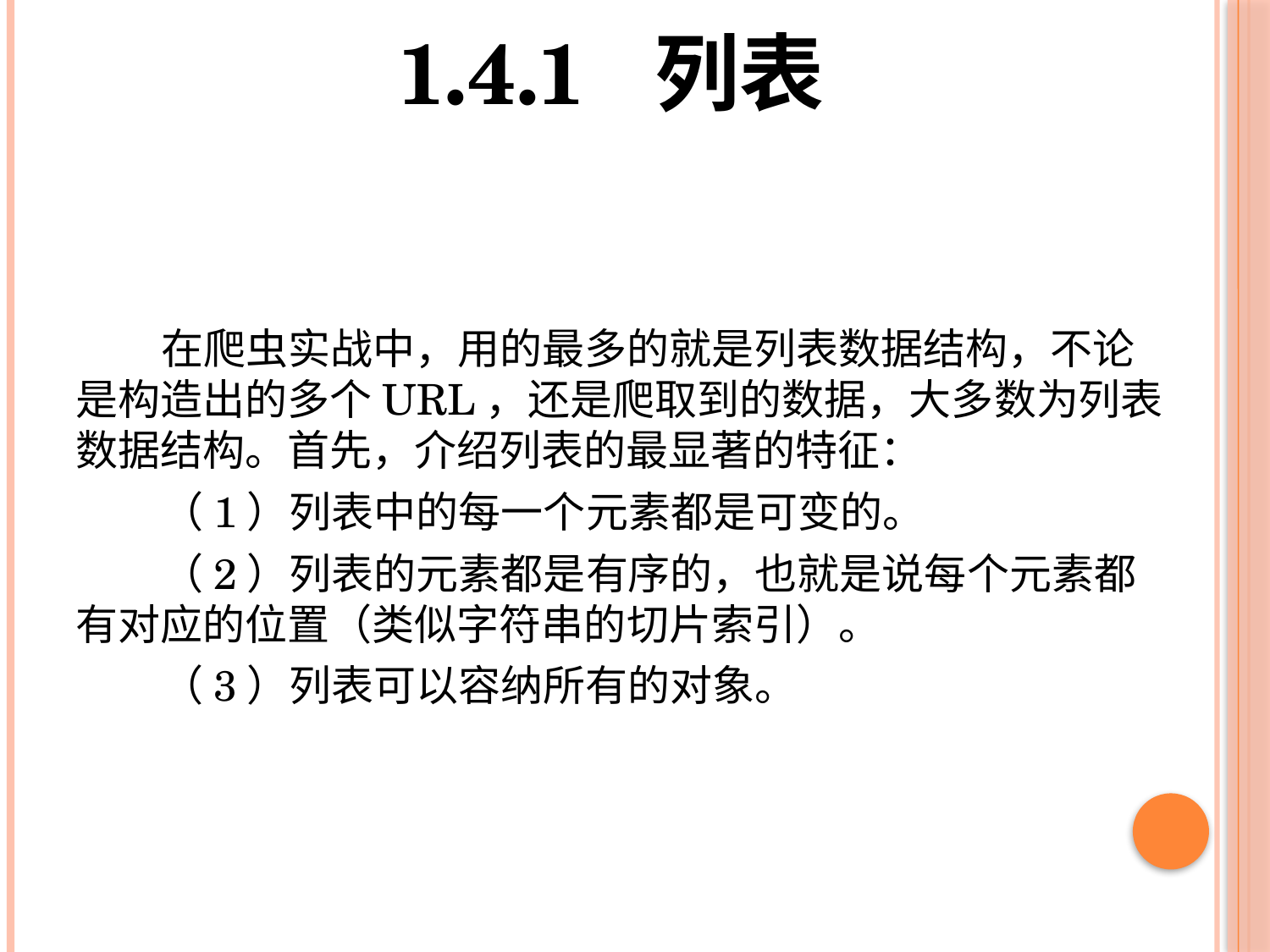

# 1.4.1  列表
在爬虫实战中，用的最多的就是列表数据结构，不论是构造出的多个URL，还是爬取到的数据，大多数为列表数据结构。首先，介绍列表的最显著的特征：
（1）列表中的每一个元素都是可变的。
（2）列表的元素都是有序的，也就是说每个元素都有对应的位置（类似字符串的切片索引）。
（3）列表可以容纳所有的对象。